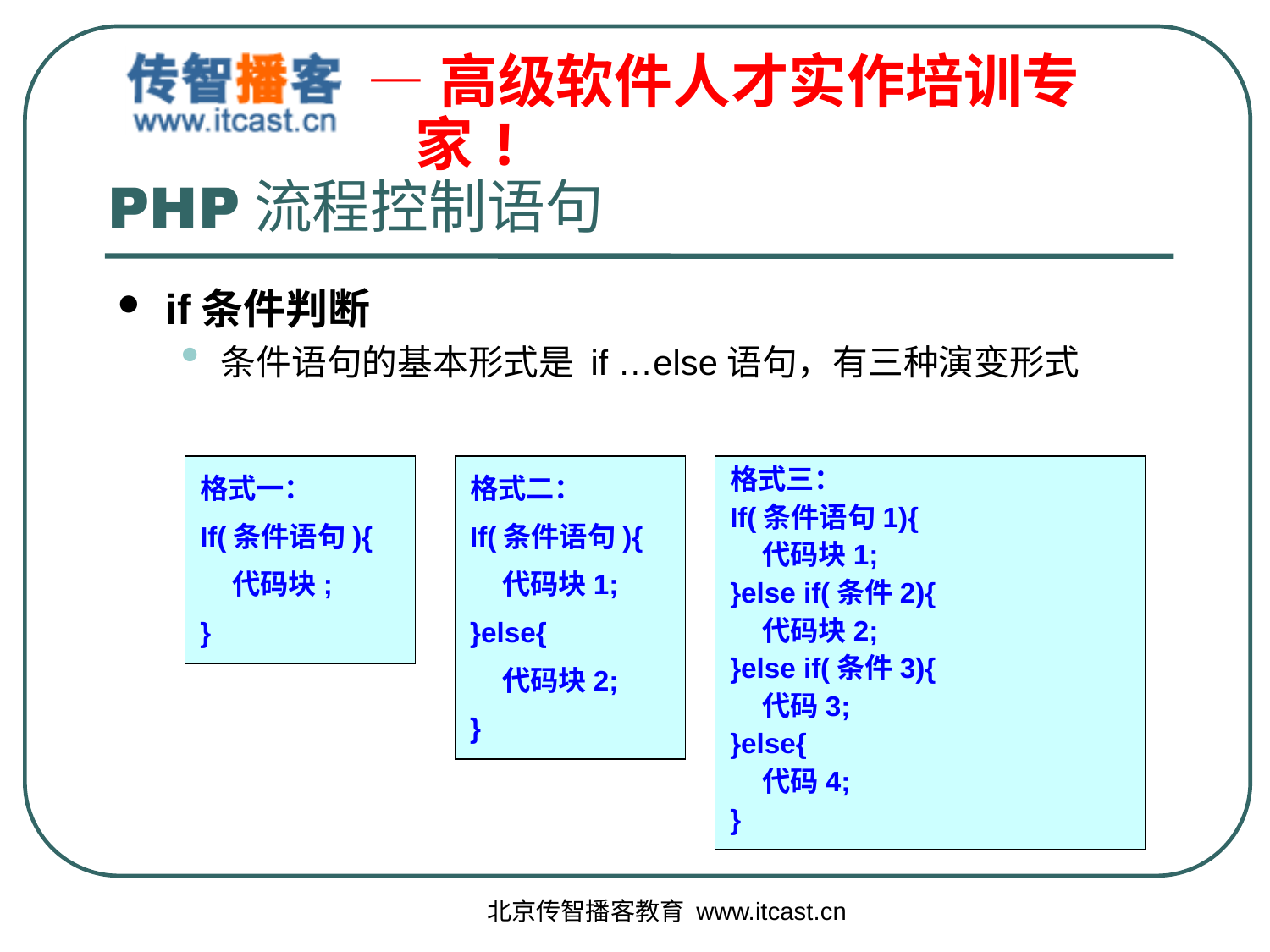

# PHP流程控制语句
if条件判断
条件语句的基本形式是 if …else语句，有三种演变形式
格式一：
If(条件语句){
    代码块;
}
格式二：
If(条件语句){
    代码块1;
}else{
    代码块2;
}
格式三：
If(条件语句1){
    代码块1;
}else if(条件2){
    代码块2;
}else if(条件3){
    代码3;
}else{
    代码4;
}